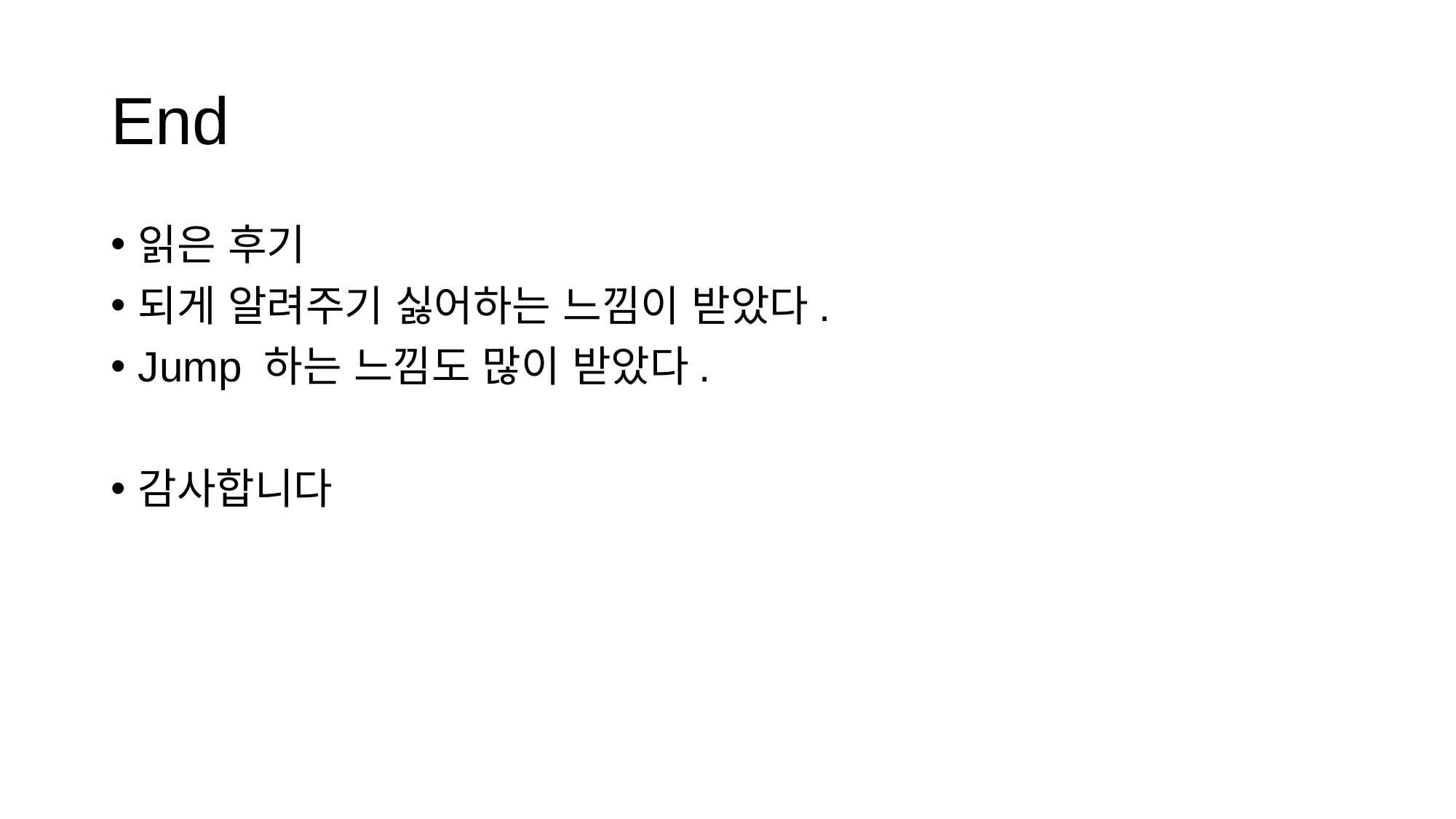

# End
읽은 후기
되게 알려주기 싫어하는 느낌이 받았다.
Jump 하는 느낌도 많이 받았다.

감사합니다